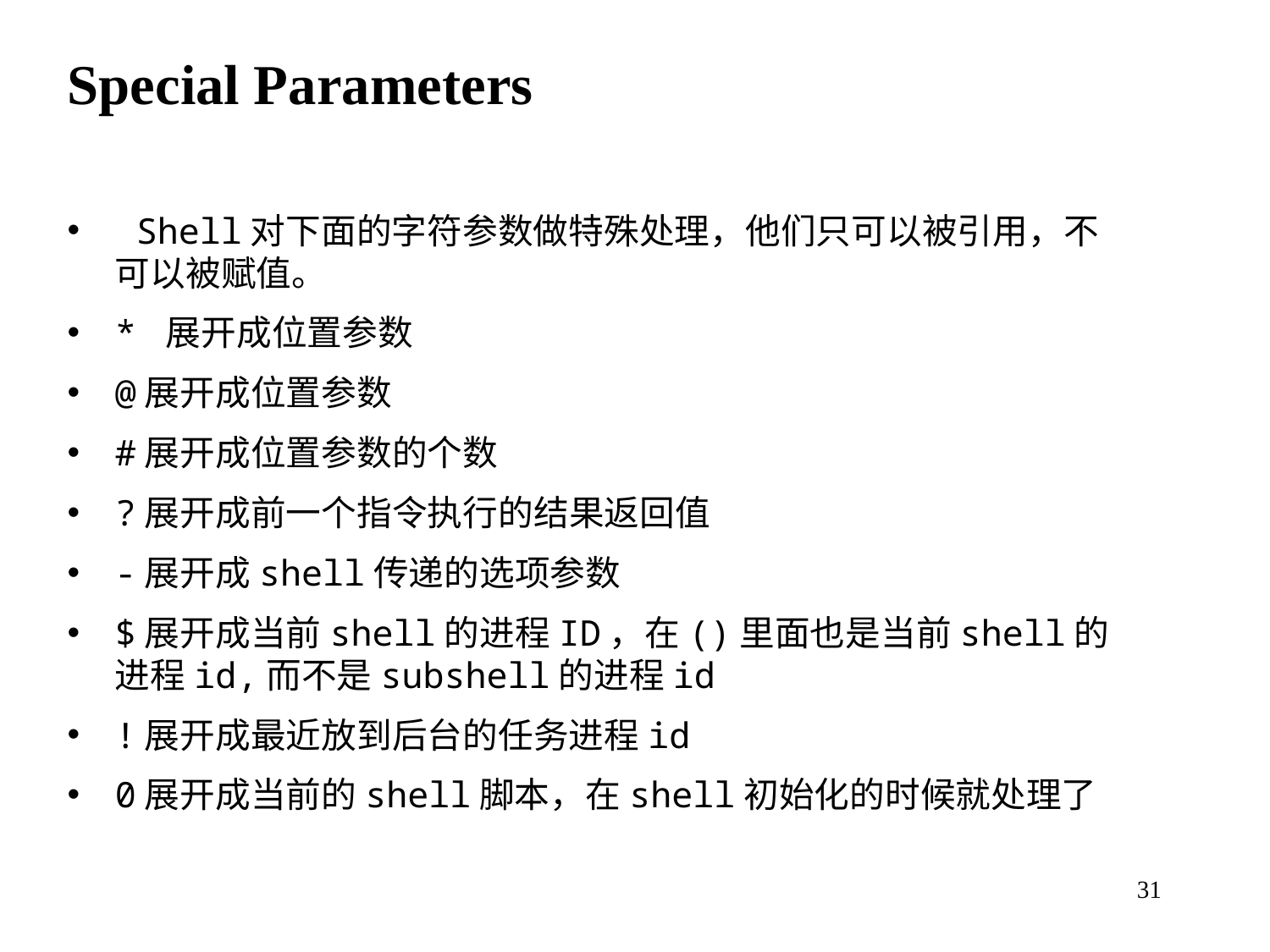

Special Parameters
 Shell对下面的字符参数做特殊处理，他们只可以被引用，不可以被赋值。
* 展开成位置参数
@展开成位置参数
#展开成位置参数的个数
?展开成前一个指令执行的结果返回值
-展开成shell传递的选项参数
$展开成当前shell的进程ID，在()里面也是当前shell的进程id,而不是subshell的进程id
!展开成最近放到后台的任务进程id
0展开成当前的shell脚本，在shell初始化的时候就处理了
31